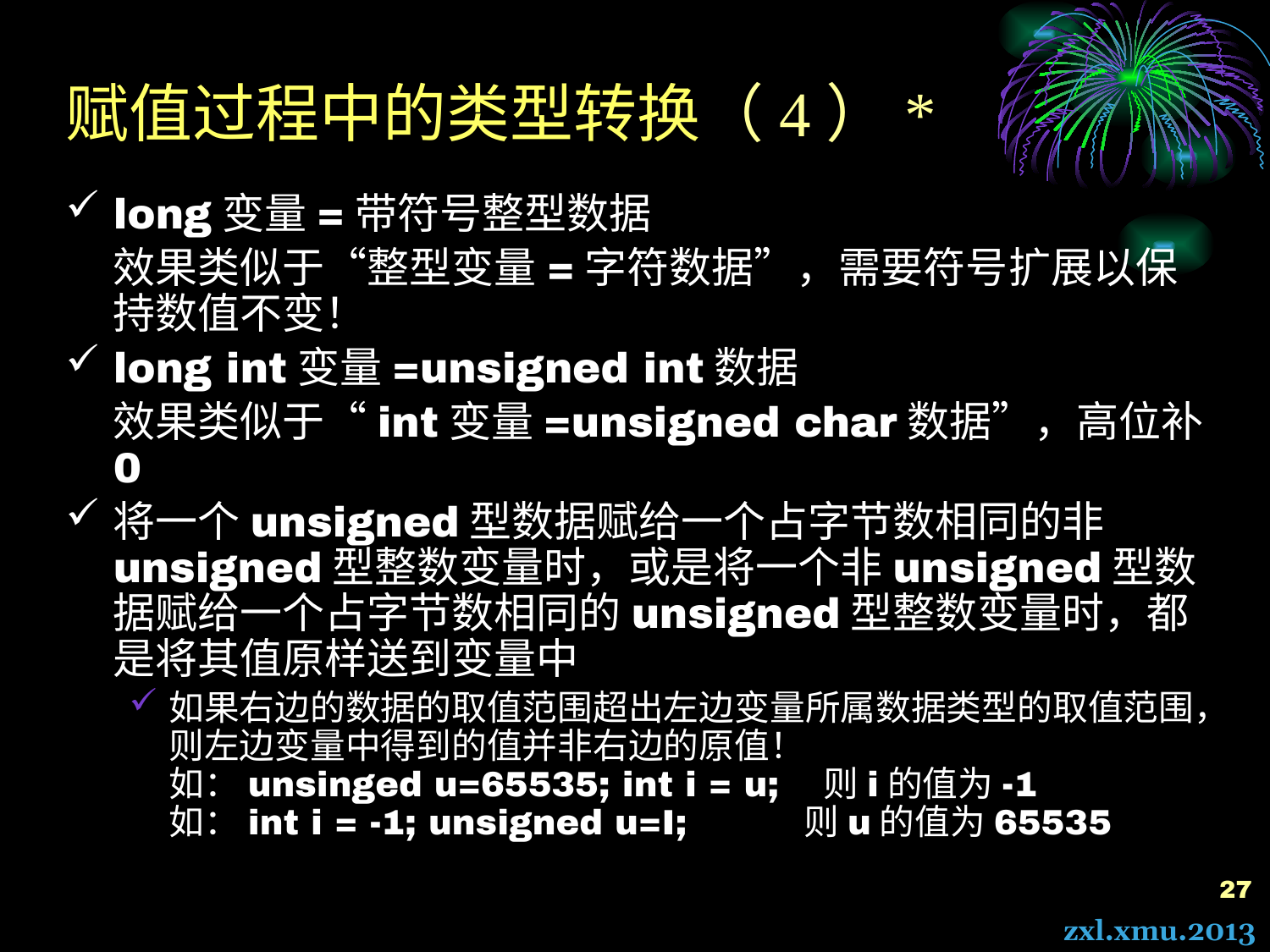

# 赋值过程中的类型转换（4）*
long变量=带符号整型数据
	效果类似于“整型变量=字符数据”，需要符号扩展以保持数值不变！
long int变量=unsigned int数据
	效果类似于“int变量=unsigned char数据”，高位补0
将一个unsigned型数据赋给一个占字节数相同的非unsigned型整数变量时，或是将一个非unsigned型数据赋给一个占字节数相同的unsigned型整数变量时，都是将其值原样送到变量中
如果右边的数据的取值范围超出左边变量所属数据类型的取值范围，则左边变量中得到的值并非右边的原值！
如：unsinged u=65535; int i = u;   则i的值为-1
如：int i = -1; unsigned u=I;	则u的值为65535
27